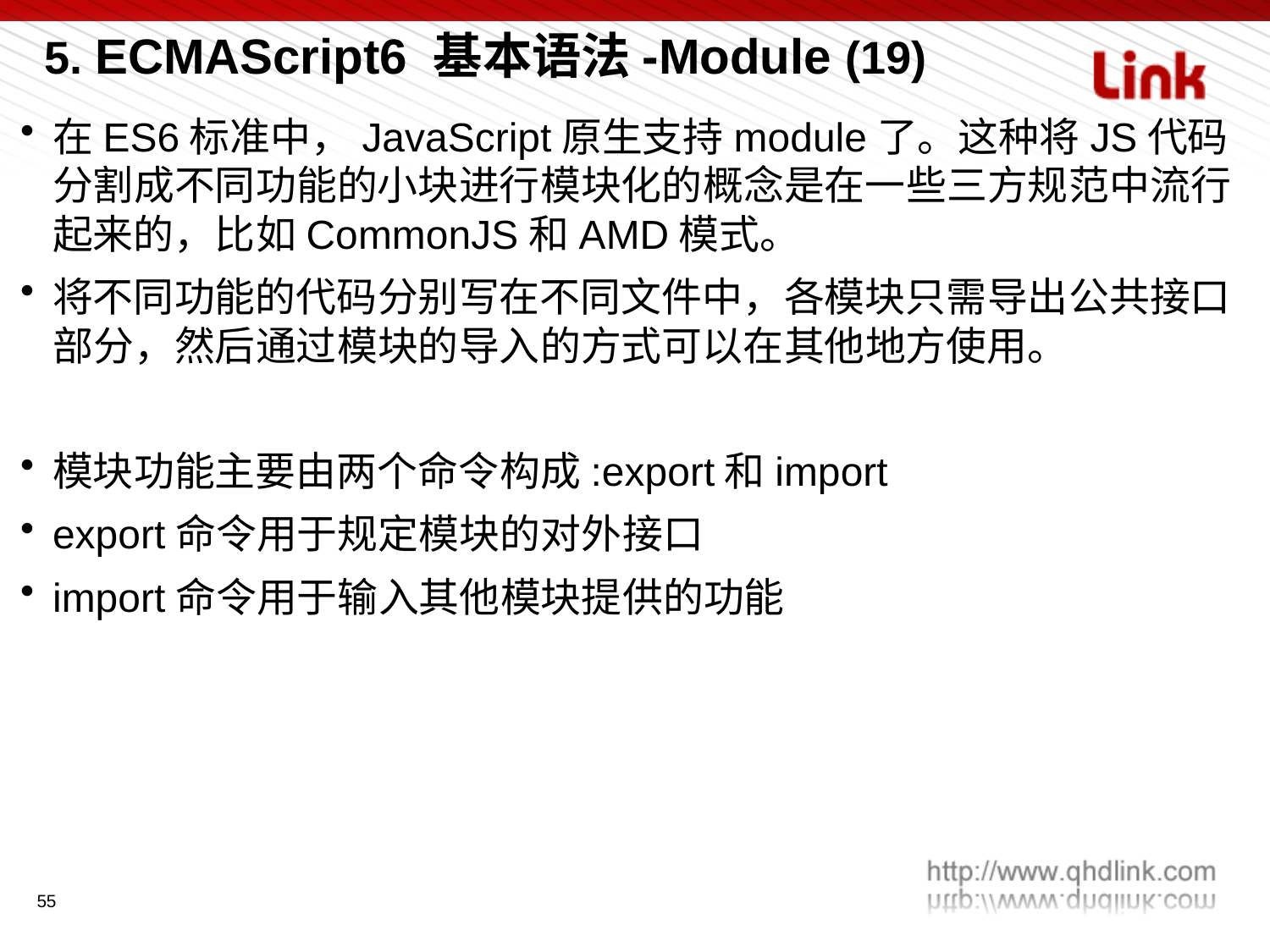

5. ECMAScript6 基本语法-Module (19)
在ES6标准中，JavaScript原生支持module了。这种将JS代码分割成不同功能的小块进行模块化的概念是在一些三方规范中流行起来的，比如CommonJS和AMD模式。
将不同功能的代码分别写在不同文件中，各模块只需导出公共接口部分，然后通过模块的导入的方式可以在其他地方使用。

模块功能主要由两个命令构成:export和import
export命令用于规定模块的对外接口
import命令用于输入其他模块提供的功能

55